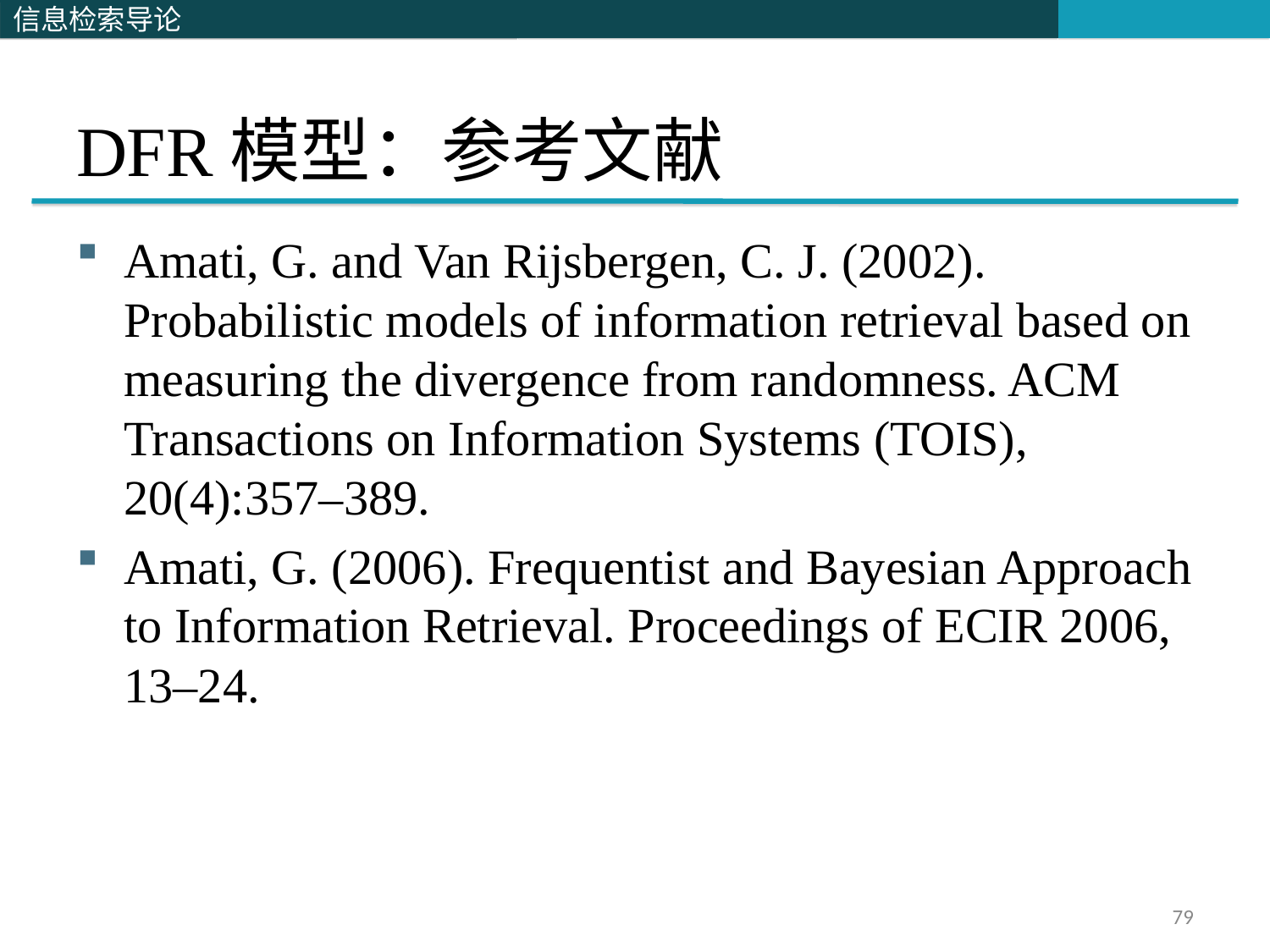

# DFR模型：参考文献
Amati, G. and Van Rijsbergen, C. J. (2002). Probabilistic models of information retrieval based on measuring the divergence from randomness. ACM Transactions on Information Systems (TOIS), 20(4):357–389.
Amati, G. (2006). Frequentist and Bayesian Approach to Information Retrieval. Proceedings of ECIR 2006, 13–24.
79